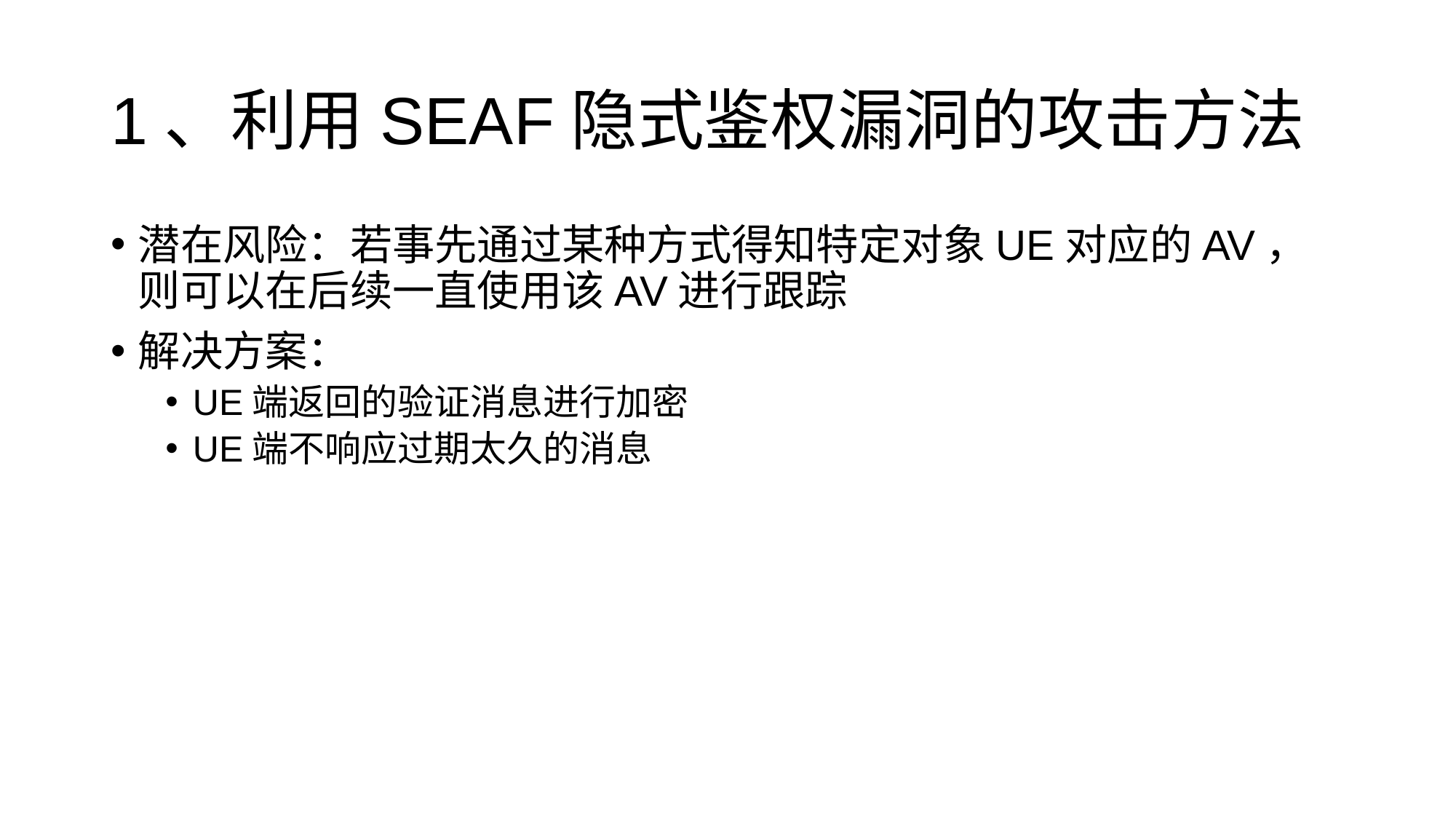

# 1、利用SEAF隐式鉴权漏洞的攻击方法
潜在风险：若事先通过某种方式得知特定对象UE对应的AV，则可以在后续一直使用该AV进行跟踪
解决方案：
UE端返回的验证消息进行加密
UE端不响应过期太久的消息